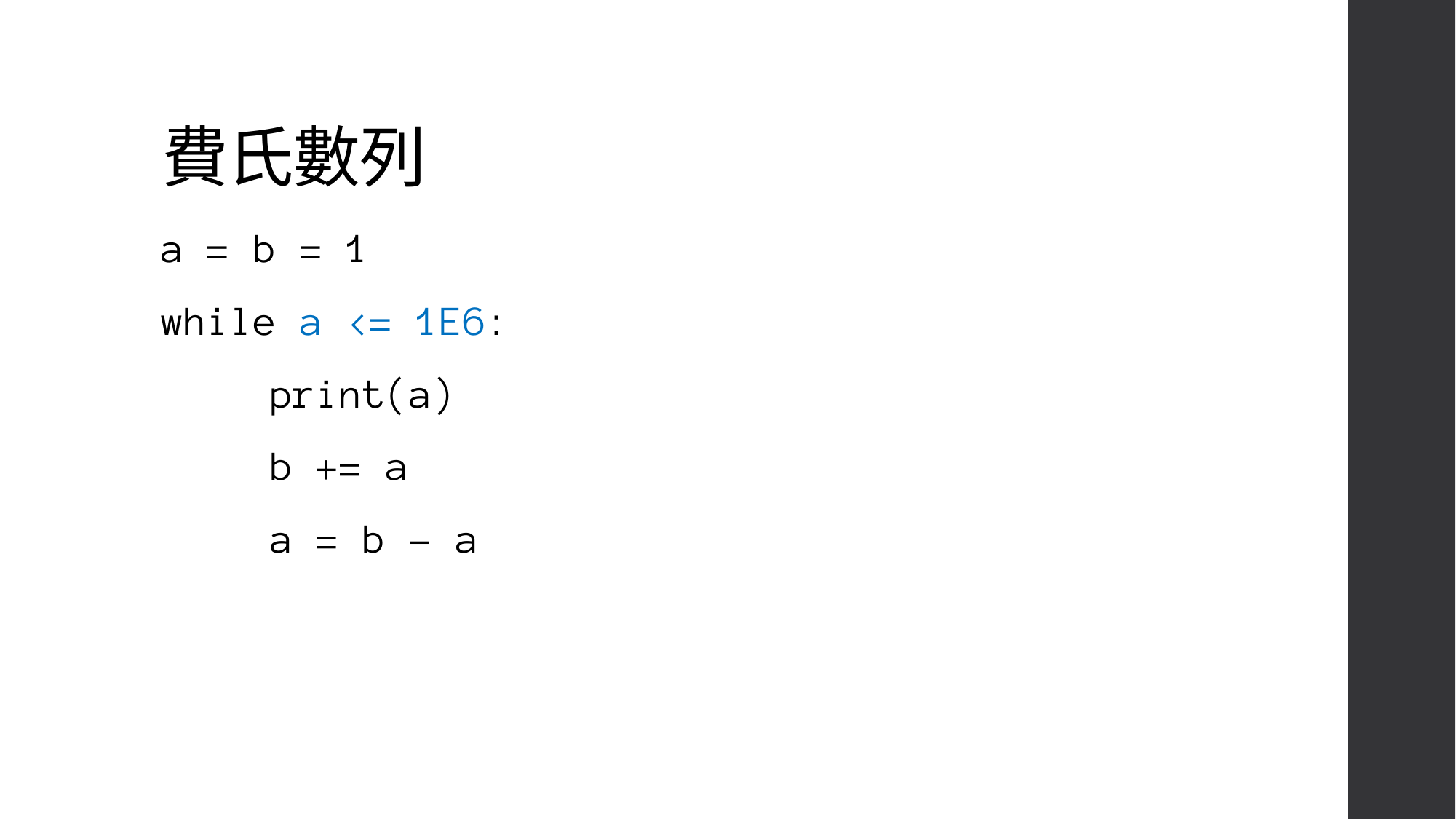

# 費氏數列
a = b = 1
while a <= 1E6:
	print(a)
	b += a
	a = b - a